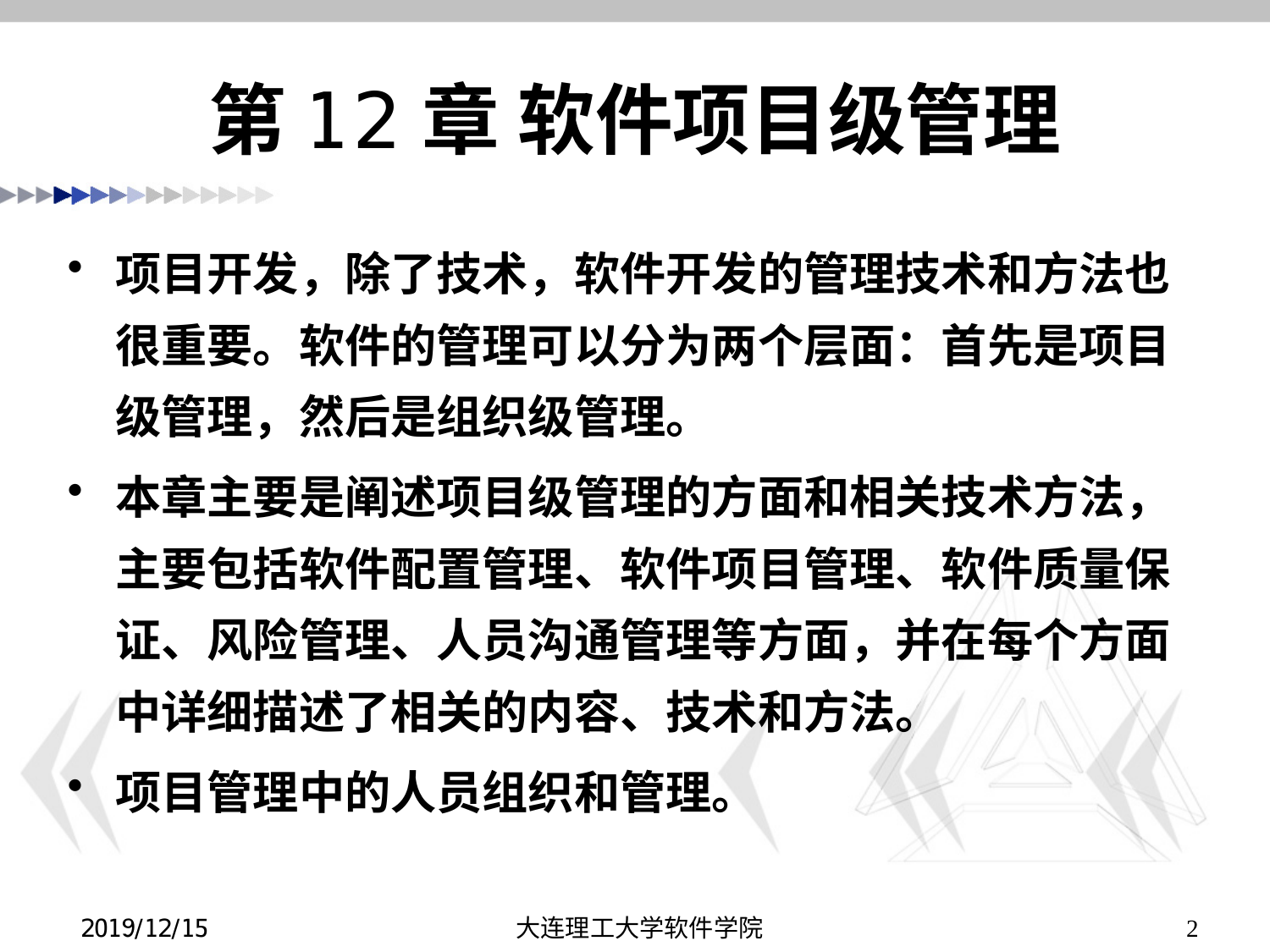

# 第12章 软件项目级管理
项目开发，除了技术，软件开发的管理技术和方法也很重要。软件的管理可以分为两个层面：首先是项目级管理，然后是组织级管理。
本章主要是阐述项目级管理的方面和相关技术方法，主要包括软件配置管理、软件项目管理、软件质量保证、风险管理、人员沟通管理等方面，并在每个方面中详细描述了相关的内容、技术和方法。
项目管理中的人员组织和管理。
2019/12/15
大连理工大学软件学院
2